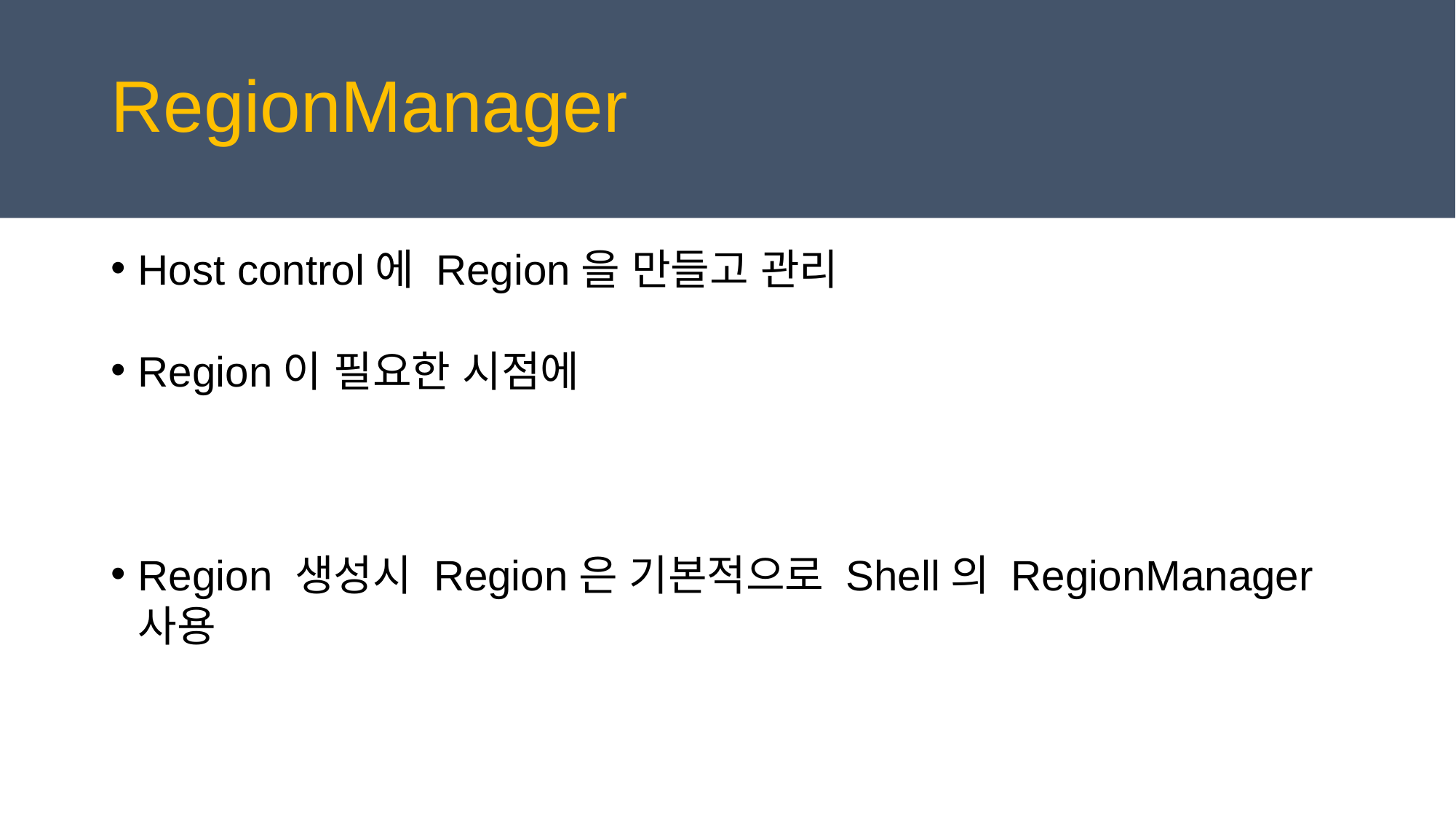

RegionManager
Host control에 Region을 만들고 관리

Region이 필요한 시점에

Region 생성시 Region은 기본적으로 Shell의 RegionManager 사용